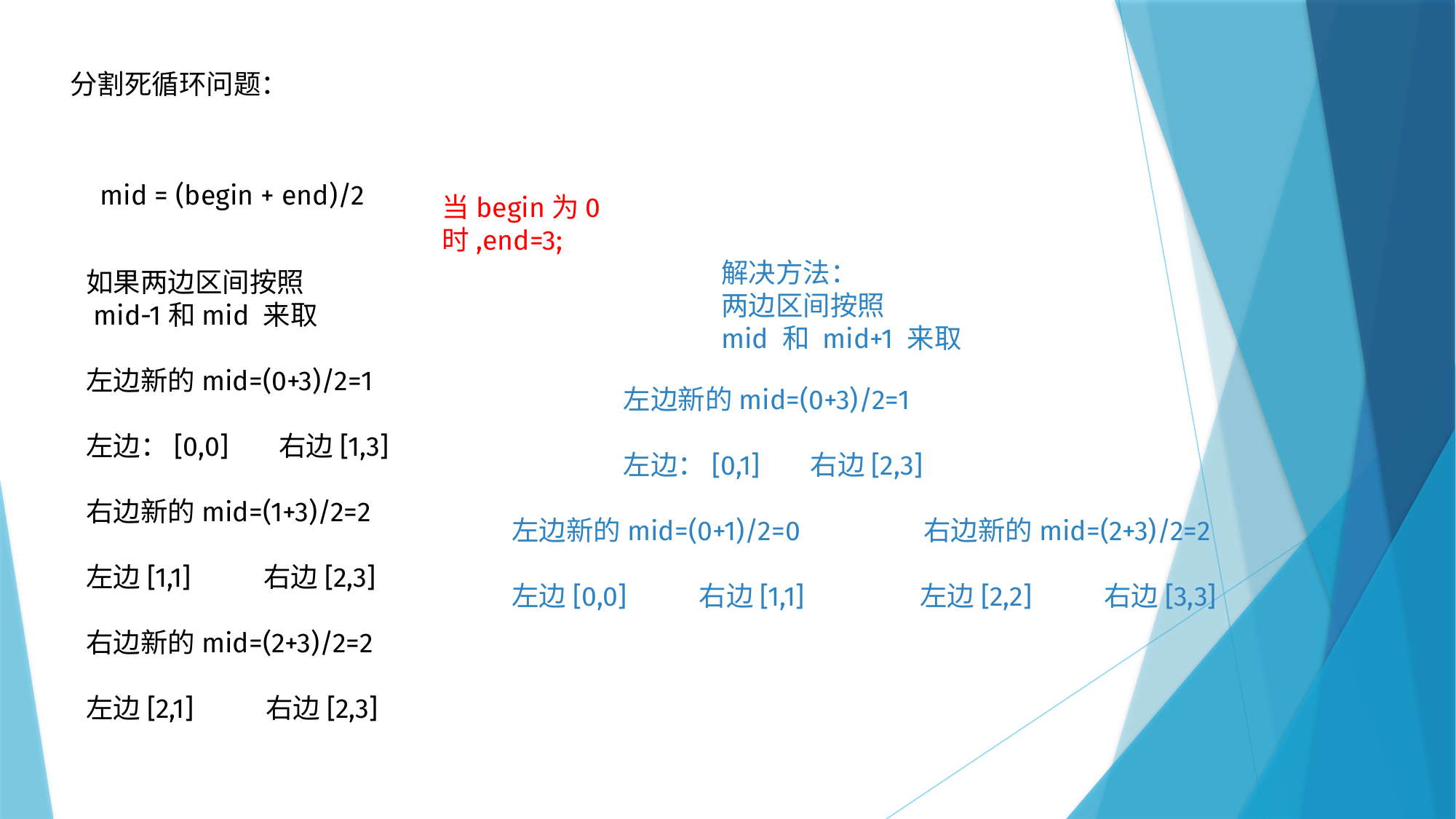

分割死循环问题：
mid = (begin + end)/2
当begin为0时,end=3;
解决方法：
两边区间按照
mid 和 mid+1 来取
如果两边区间按照
 mid-1和mid 来取

左边新的mid=(0+3)/2=1

左边：[0,0]      右边[1,3]

右边新的mid=(1+3)/2=2

左边[1,1]         右边[2,3]

右边新的mid=(2+3)/2=2

左边[2,1]         右边[2,3]

                 左边新的mid=(0+3)/2=1

                 左边：[0,1]      右边[2,3]

左边新的mid=(0+1)/2=0                右边新的mid=(2+3)/2=2

左边[0,0]         右边[1,1]               左边[2,2]         右边[3,3]